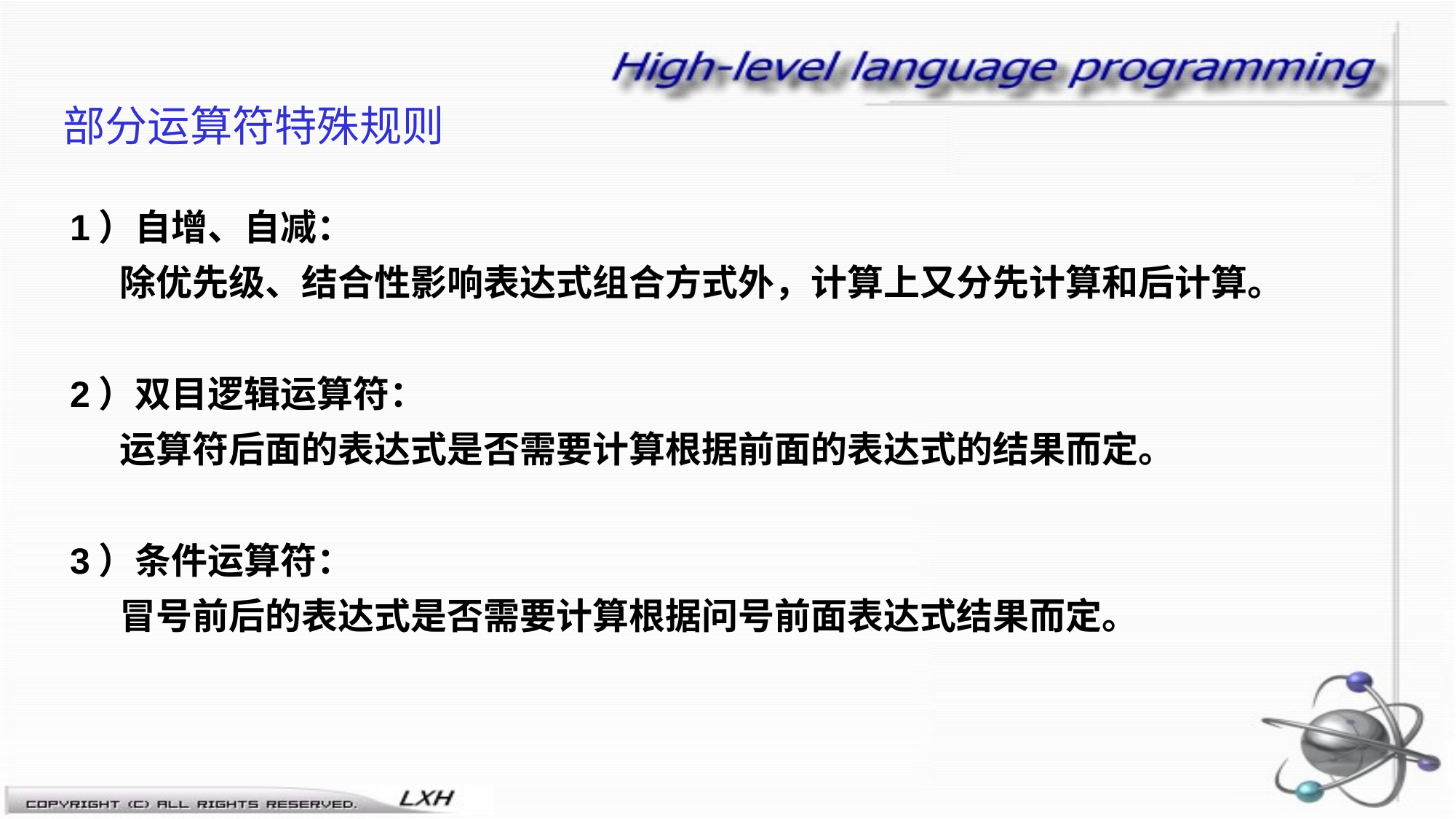

# 部分运算符特殊规则
1）自增、自减：
     除优先级、结合性影响表达式组合方式外，计算上又分先计算和后计算。

2）双目逻辑运算符：
     运算符后面的表达式是否需要计算根据前面的表达式的结果而定。

3）条件运算符：
     冒号前后的表达式是否需要计算根据问号前面表达式结果而定。